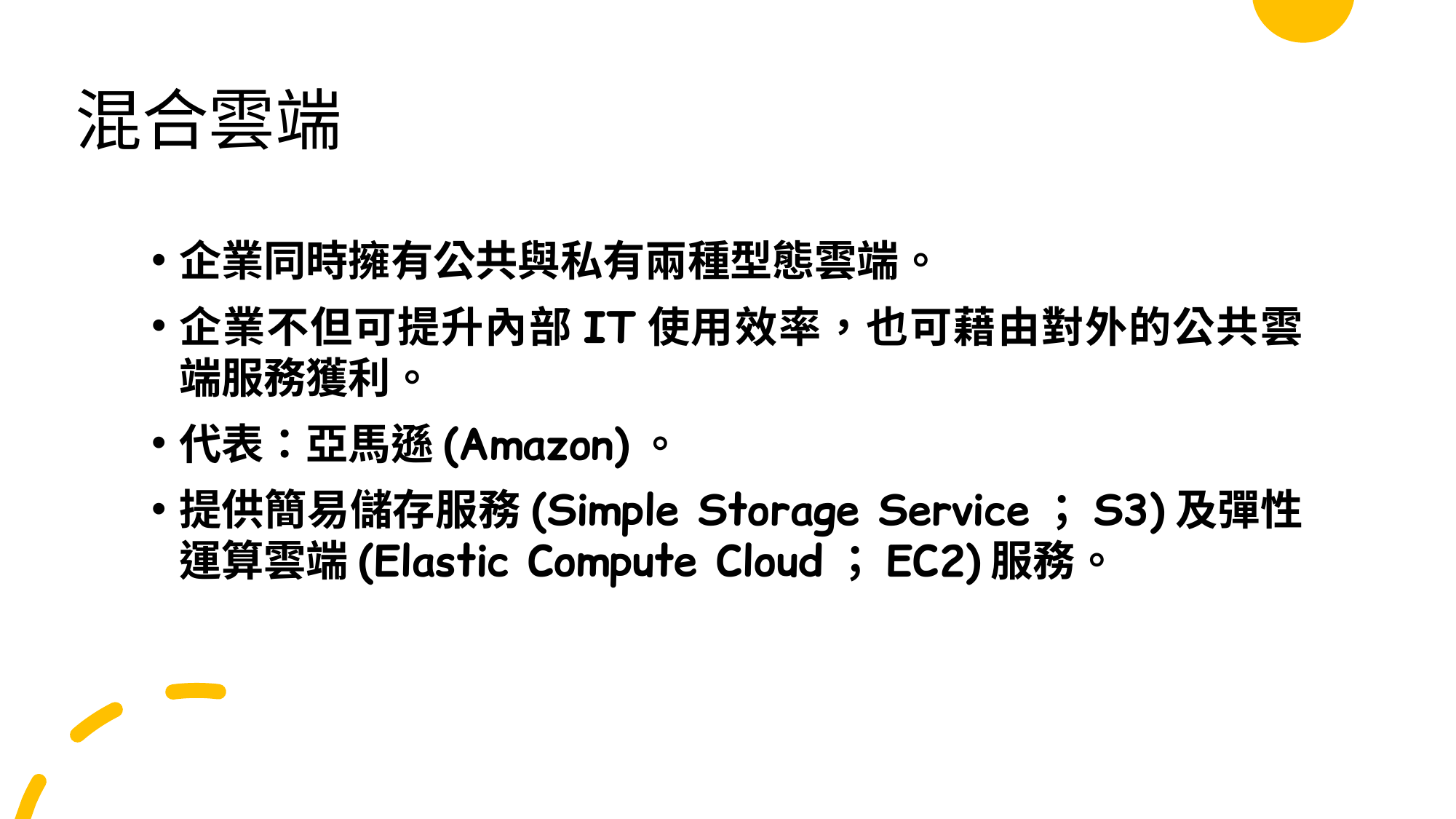

# 混合雲端
企業同時擁有公共與私有兩種型態雲端。
企業不但可提升內部IT使用效率，也可藉由對外的公共雲端服務獲利。
代表：亞馬遜(Amazon)。
提供簡易儲存服務(Simple Storage Service；S3)及彈性運算雲端(Elastic Compute Cloud；EC2)服務。